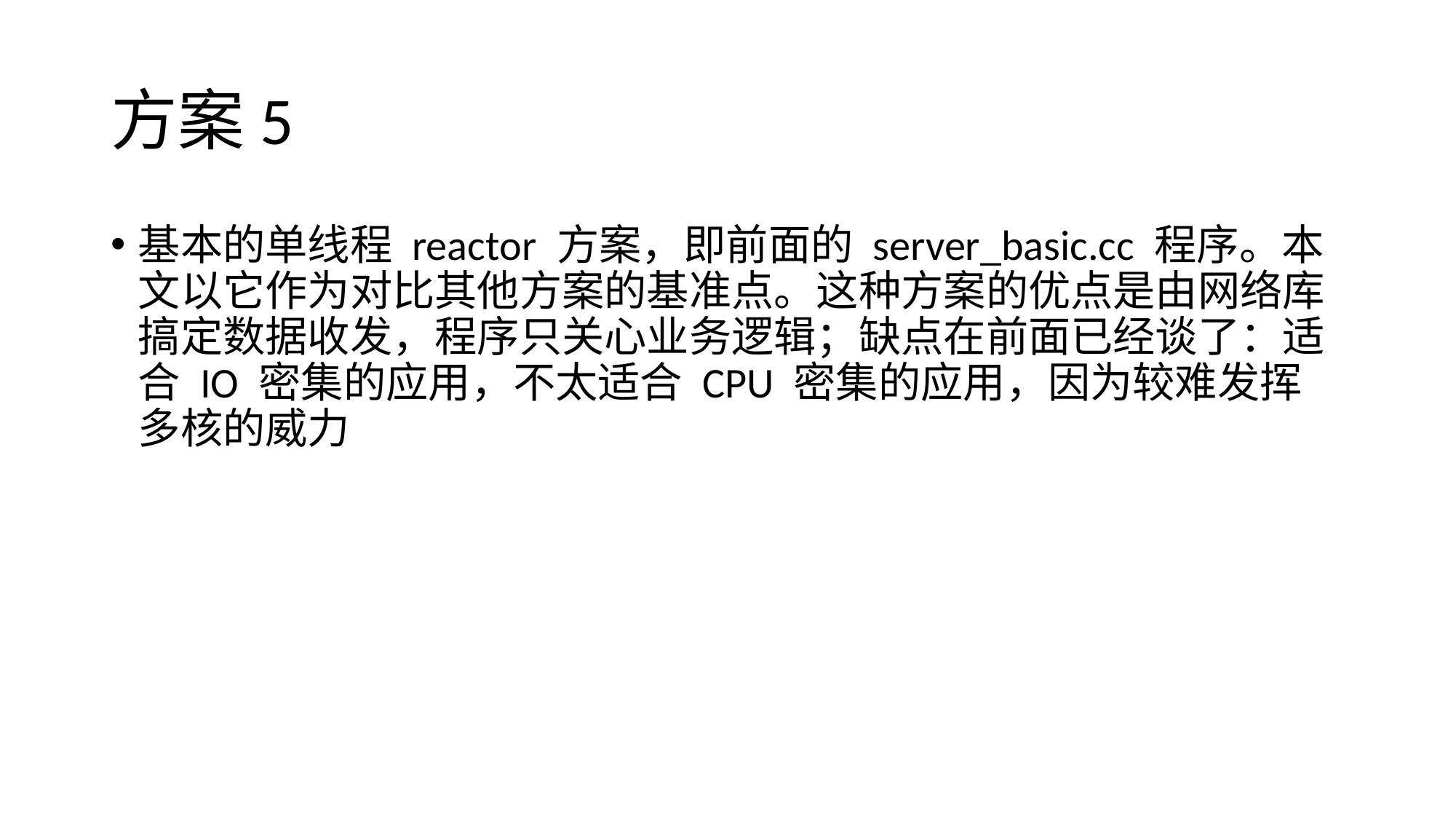

# 方案5
基本的单线程 reactor 方案，即前面的 server_basic.cc 程序。本文以它作为对比其他方案的基准点。这种方案的优点是由网络库搞定数据收发，程序只关心业务逻辑；缺点在前面已经谈了：适合 IO 密集的应用，不太适合 CPU 密集的应用，因为较难发挥多核的威力